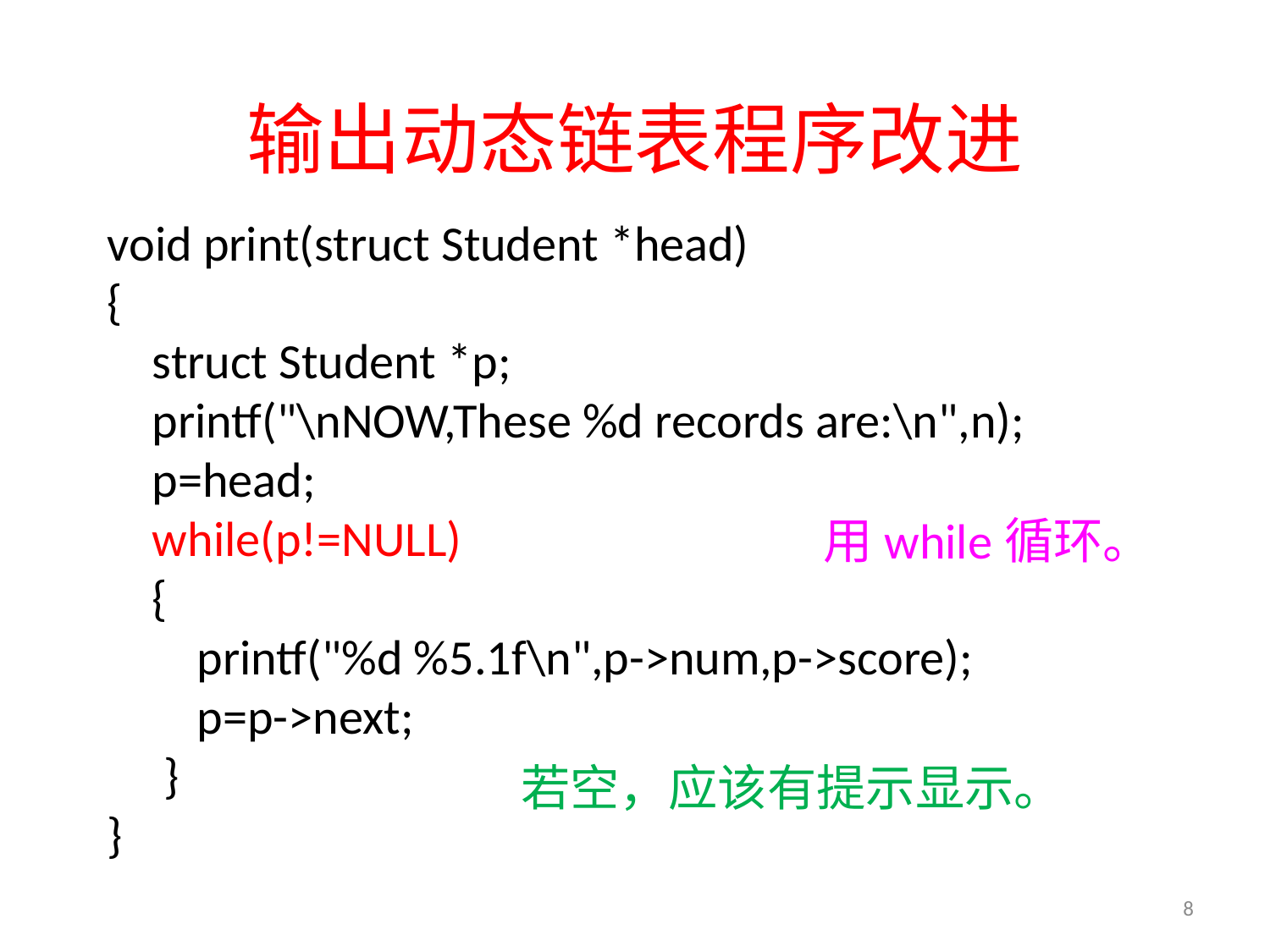

# 输出动态链表程序改进
void print(struct Student *head)
{
    struct Student *p;
    printf("\nNOW,These %d records are:\n",n);
    p=head;
    while(p!=NULL)
    {
        printf("%d %5.1f\n",p->num,p->score);
        p=p->next;
     }
}
用while循环。
若空，应该有提示显示。
8